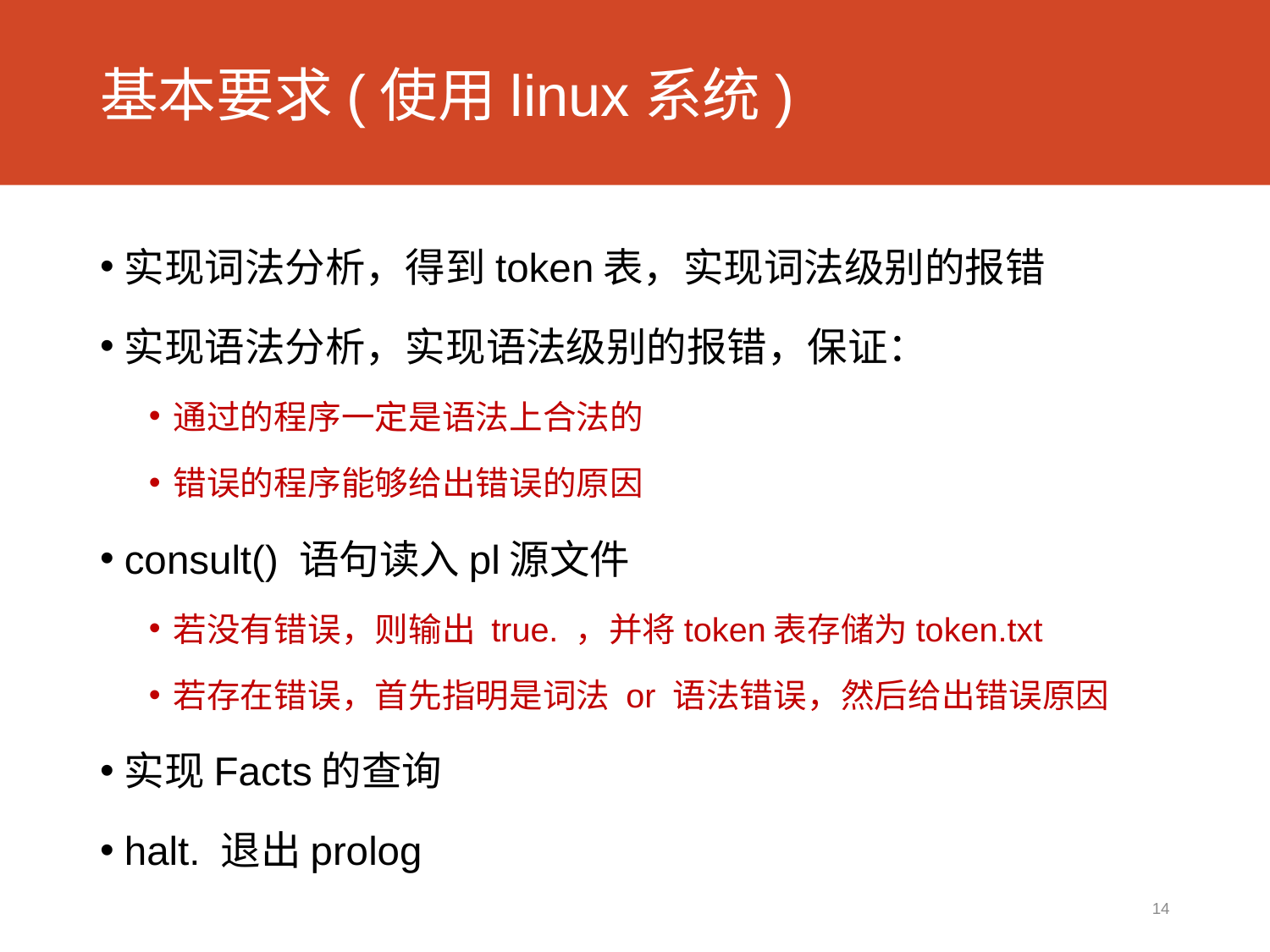

# 基本要求(使用linux系统)
实现词法分析，得到token表，实现词法级别的报错
实现语法分析，实现语法级别的报错，保证：
通过的程序一定是语法上合法的
错误的程序能够给出错误的原因
consult() 语句读入pl源文件
若没有错误，则输出 true. ，并将token表存储为token.txt
若存在错误，首先指明是词法 or 语法错误，然后给出错误原因
实现Facts的查询
halt. 退出prolog
14